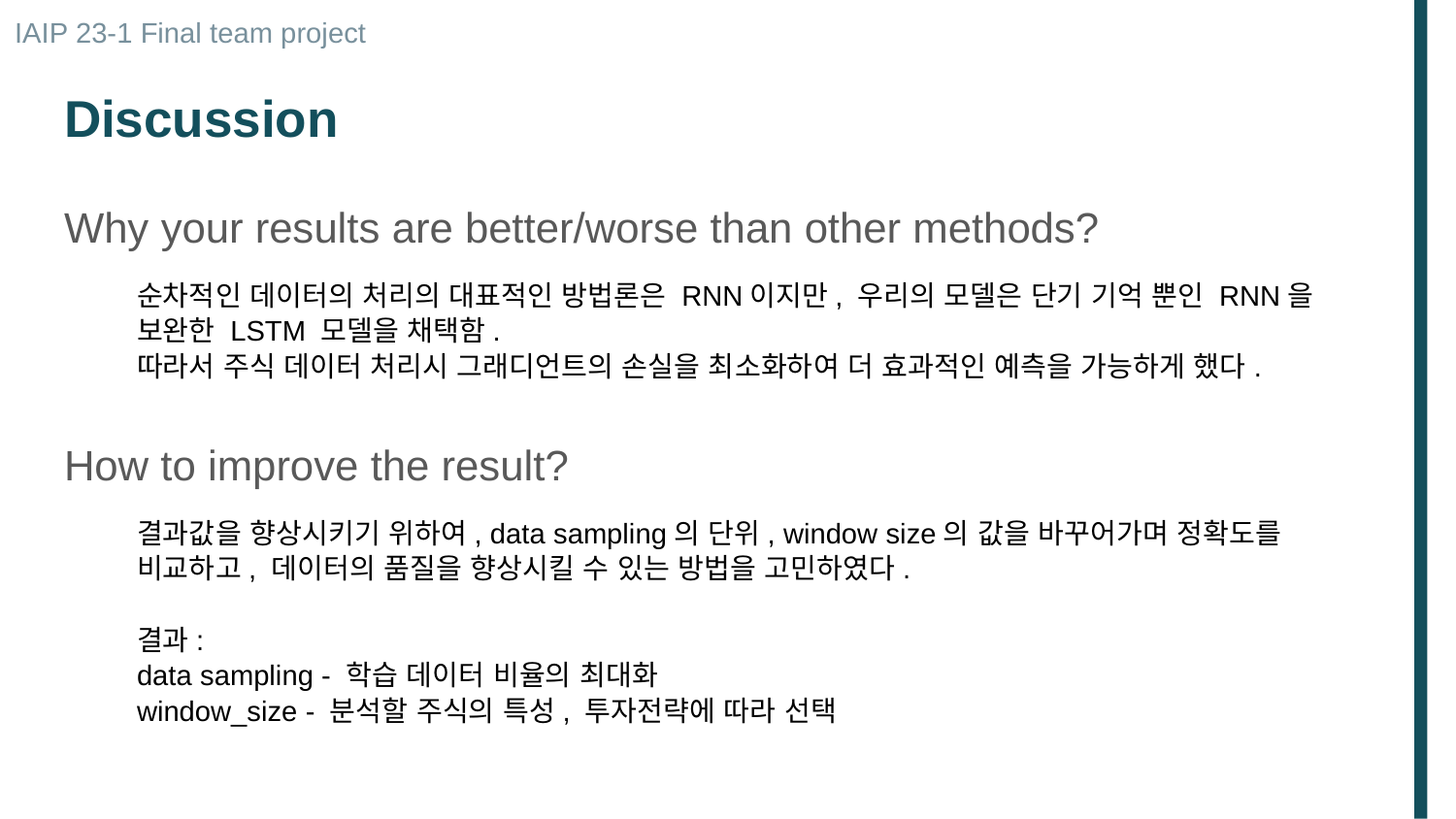

IAIP 23-1 Final team project

# Discussion

Why your results are better/worse than other methods?
순차적인 데이터의 처리의 대표적인 방법론은 RNN이지만, 우리의 모델은 단기 기억 뿐인 RNN을 보완한 LSTM 모델을 채택함.
따라서 주식 데이터 처리시 그래디언트의 손실을 최소화하여 더 효과적인 예측을 가능하게 했다.

How to improve the result?
결과값을 향상시키기 위하여, data sampling의 단위, window size의 값을 바꾸어가며 정확도를 비교하고, 데이터의 품질을 향상시킬 수 있는 방법을 고민하였다.

결과:
data sampling - 학습 데이터 비율의 최대화
window_size - 분석할 주식의 특성, 투자전략에 따라 선택